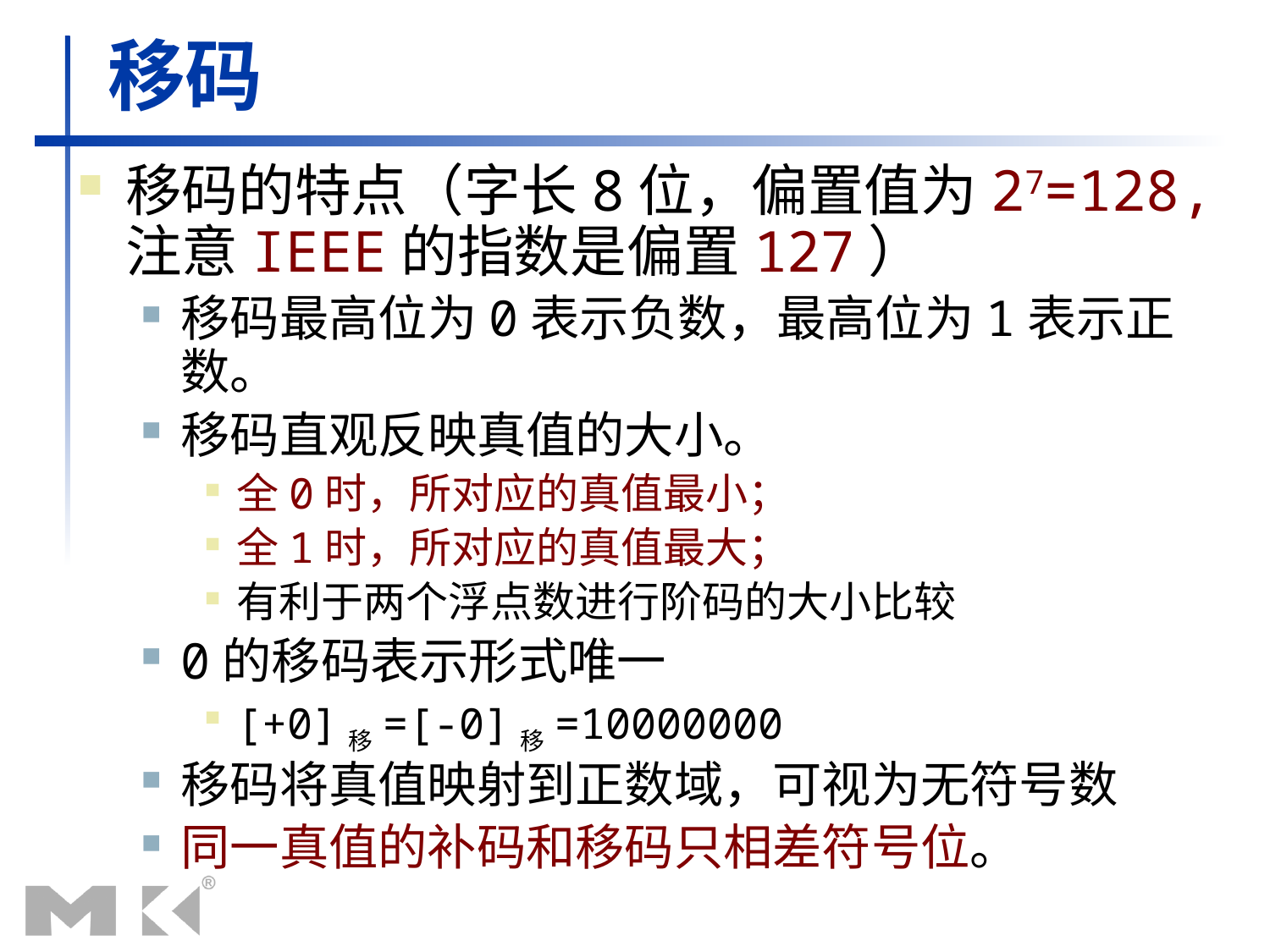

# 移码
移码的特点（字长8位，偏置值为27=128, 注意IEEE的指数是偏置127）
移码最高位为0表示负数，最高位为1表示正数。
移码直观反映真值的大小。
全0时，所对应的真值最小；
全1时，所对应的真值最大；
有利于两个浮点数进行阶码的大小比较
0的移码表示形式唯一
[+0]移=[-0]移=10000000
移码将真值映射到正数域，可视为无符号数
同一真值的补码和移码只相差符号位。